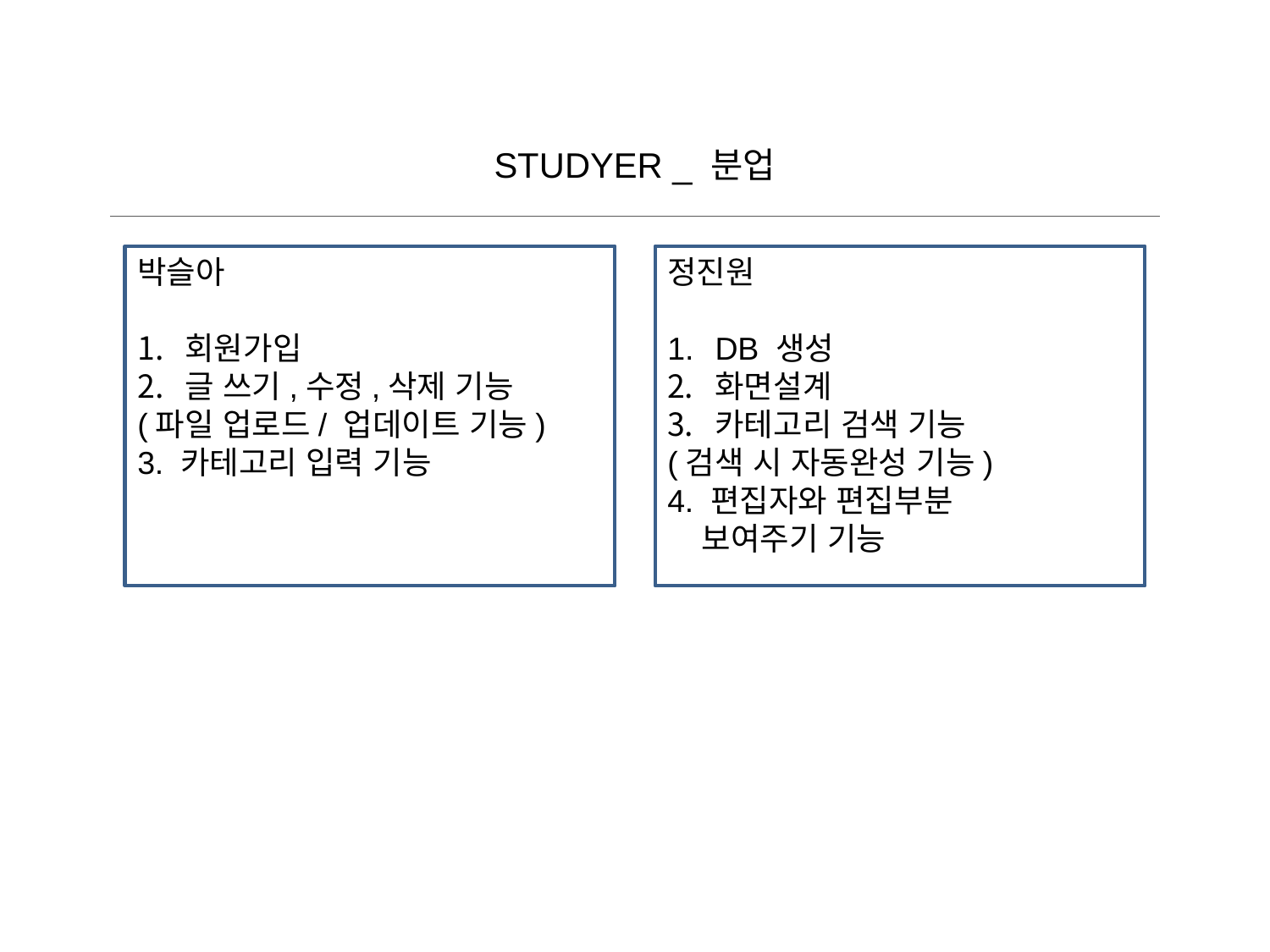

STUDYER _ 분업
박슬아

회원가입
글 쓰기,수정,삭제 기능
(파일 업로드/ 업데이트 기능)
3. 카테고리 입력 기능
정진원

DB 생성
화면설계
카테고리 검색 기능
(검색 시 자동완성 기능)
4. 편집자와 편집부분
   보여주기 기능